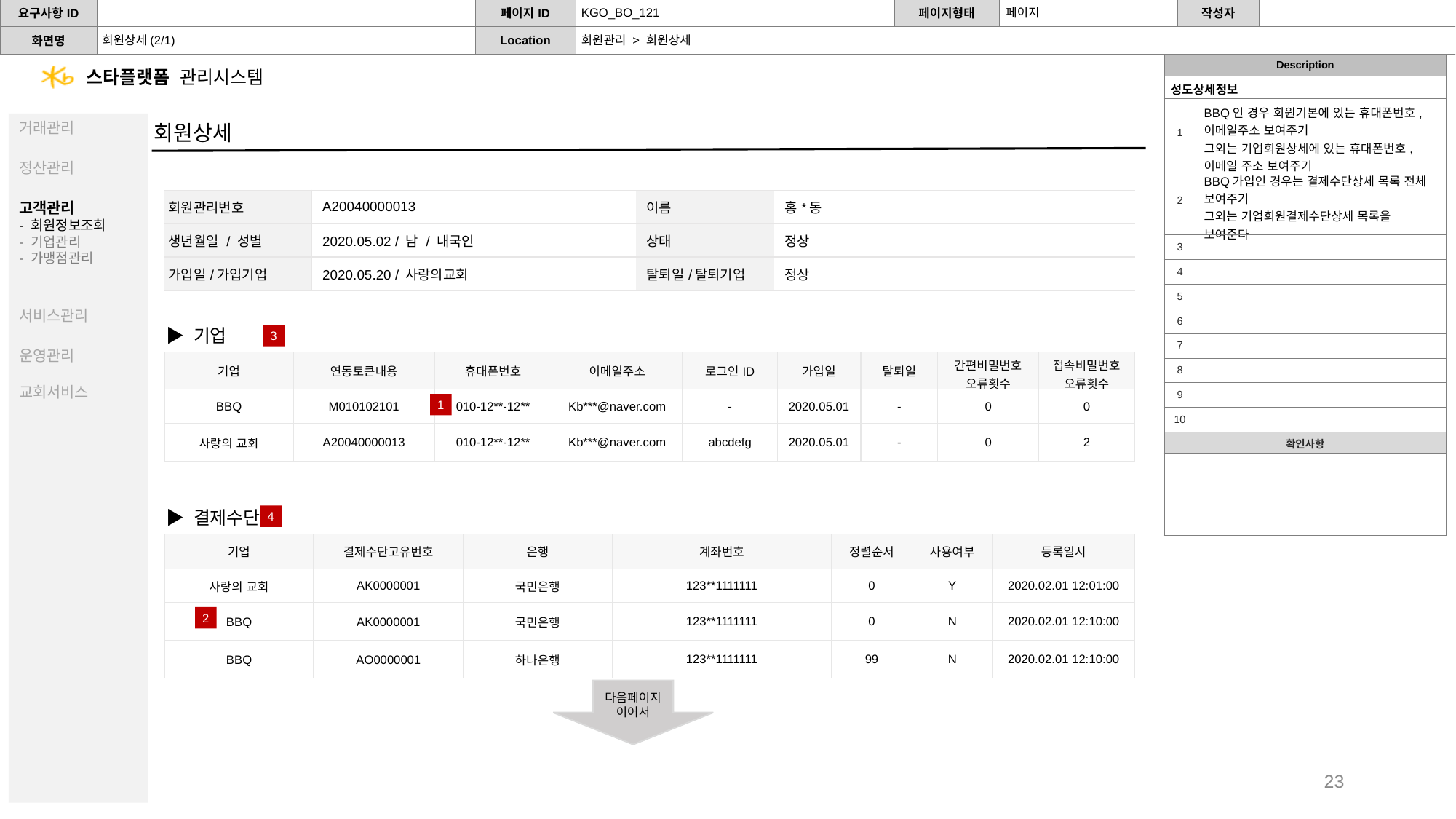

KGO_BO_121
페이지

회원상세(2/1)
회원관리 > 회원상세
| Description |  |
| --- | --- |
| 성도상세정보 |  |
| 1 | BBQ인 경우 회원기본에 있는 휴대폰번호,이메일주소 보여주기 그외는 기업회원상세에 있는 휴대폰번호, 이메일 주소 보여주기 |
| 2 | BBQ가입인 경우는 결제수단상세 목록 전체 보여주기 그외는 기업회원결제수단상세 목록을 보여준다 |
| 3 |  |
| 4 |  |
| 5 |  |
| 6 |  |
| 7 |  |
| 8 |  |
| 9 |  |
| 10 |  |
| 확인사항 |  |
|  |  |
회원상세
| 회원관리번호 | A20040000013 | 이름 | 홍\*동 |
| --- | --- | --- | --- |
| 생년월일 / 성별 | 2020.05.02 / 남 / 내국인 | 상태 | 정상 |
| 가입일/가입기업 | 2020.05.20 / 사랑의교회 | 탈퇴일/탈퇴기업 | 정상 |
▶ 기업
3
| 기업 | 연동토큰내용 | 휴대폰번호 | 이메일주소 | 로그인ID | 가입일 | 탈퇴일 | 간편비밀번호 오류횟수 | 접속비밀번호 오류횟수 |
| --- | --- | --- | --- | --- | --- | --- | --- | --- |
| BBQ | M010102101 | 010-12\*\*-12\*\* | Kb\*\*\*@naver.com | - | 2020.05.01 | - | 0 | 0 |
| 사랑의 교회 | A20040000013 | 010-12\*\*-12\*\* | Kb\*\*\*@naver.com | abcdefg | 2020.05.01 | - | 0 | 2 |
1
▶ 결제수단
4
| 기업 | 결제수단고유번호 | 은행 | 계좌번호 | 정렬순서 | 사용여부 | 등록일시 |
| --- | --- | --- | --- | --- | --- | --- |
| 사랑의 교회 | AK0000001 | 국민은행 | 123\*\*1111111 | 0 | Y | 2020.02.01 12:01:00 |
| BBQ | AK0000001 | 국민은행 | 123\*\*1111111 | 0 | N | 2020.02.01 12:10:00 |
| BBQ | AO0000001 | 하나은행 | 123\*\*1111111 | 99 | N | 2020.02.01 12:10:00 |
2
다음페이지 이어서
23